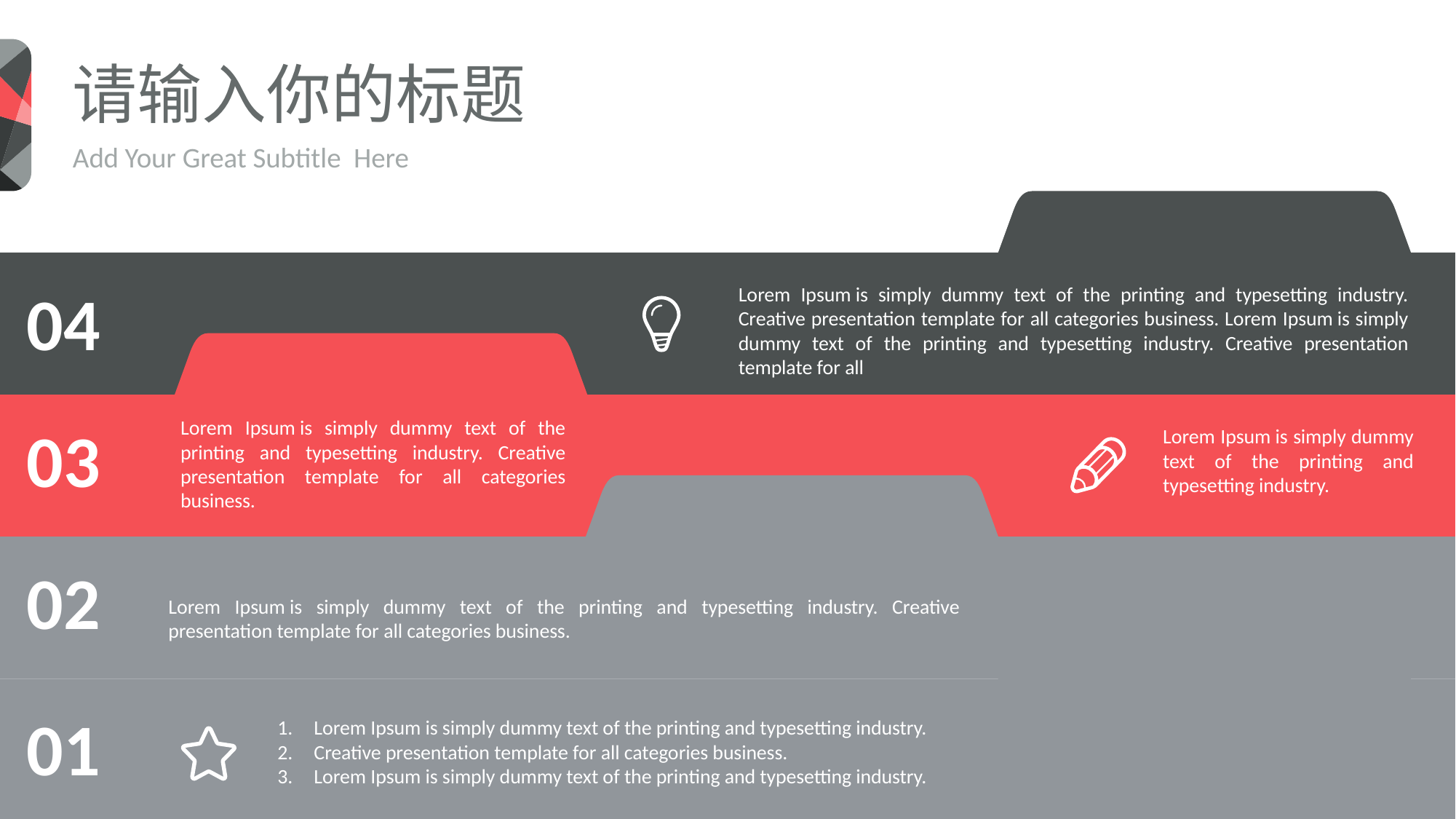

请输入你的标题
Add Your Great Subtitle  Here

04
Lorem Ipsum is simply dummy text of the printing and typesetting industry. Creative presentation template for all categories business. Lorem Ipsum is simply dummy text of the printing and typesetting industry. Creative presentation template for all

03
Lorem Ipsum is simply dummy text of the printing and typesetting industry. Creative presentation template for all categories business.
Lorem Ipsum is simply dummy text of the printing and typesetting industry.

02
Lorem Ipsum is simply dummy text of the printing and typesetting industry. Creative presentation template for all categories business.

01
Lorem Ipsum is simply dummy text of the printing and typesetting industry.
Creative presentation template for all categories business.
Lorem Ipsum is simply dummy text of the printing and typesetting industry.